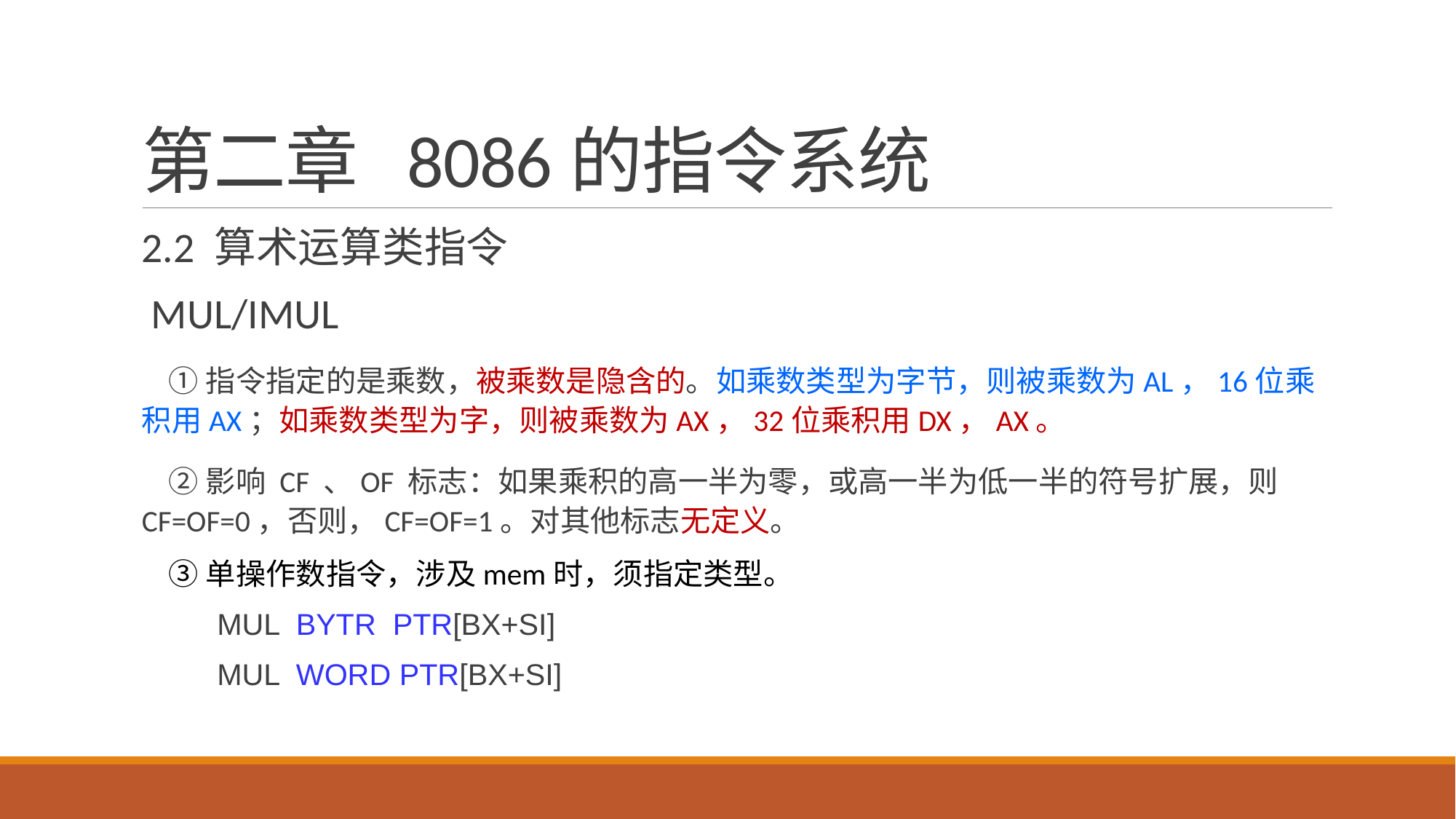

# 第二章  8086的指令系统
2.2 算术运算类指令
 MUL/IMUL
    ①指令指定的是乘数，被乘数是隐含的。如乘数类型为字节，则被乘数为AL，16位乘积用AX；如乘数类型为字，则被乘数为AX，32位乘积用DX，AX。
    ②影响 CF 、OF 标志：如果乘积的高一半为零，或高一半为低一半的符号扩展，则  CF=OF=0，否则，CF=OF=1。对其他标志无定义。
    ③单操作数指令，涉及mem时，须指定类型。
         MUL  BYTR  PTR[BX+SI]
         MUL  WORD PTR[BX+SI]